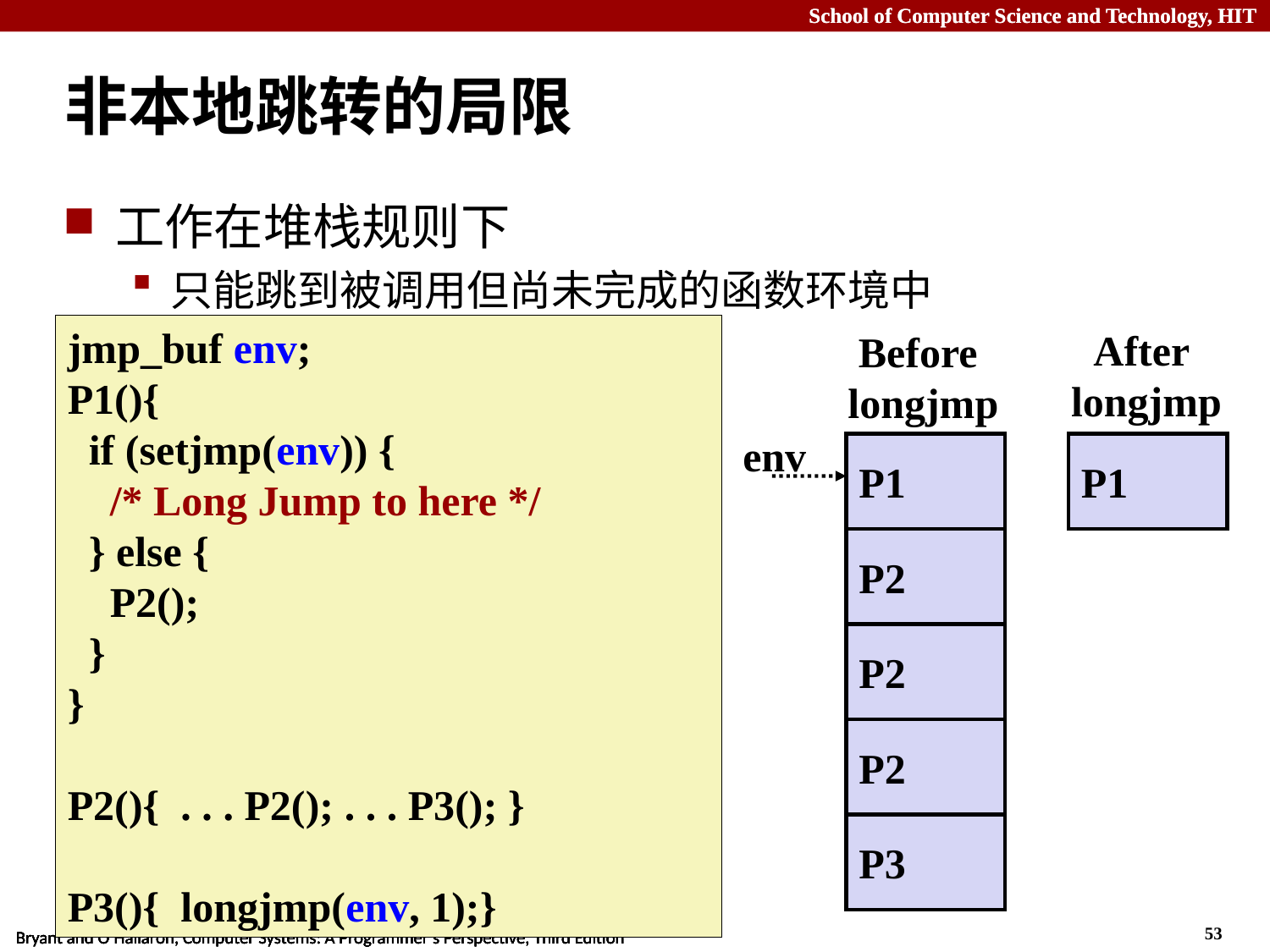

# 非本地跳转的局限
工作在堆栈规则下
只能跳到被调用但尚未完成的函数环境中
jmp_buf env;
P1(){
  if (setjmp(env)) {
    /* Long Jump to here */
  } else {
    P2();
  }
}

P2(){  . . . P2(); . . . P3(); }

P3(){  longjmp(env, 1);}
After
longjmp
P1
Before
 longjmp
env
P1

P2
P2
P2
P3